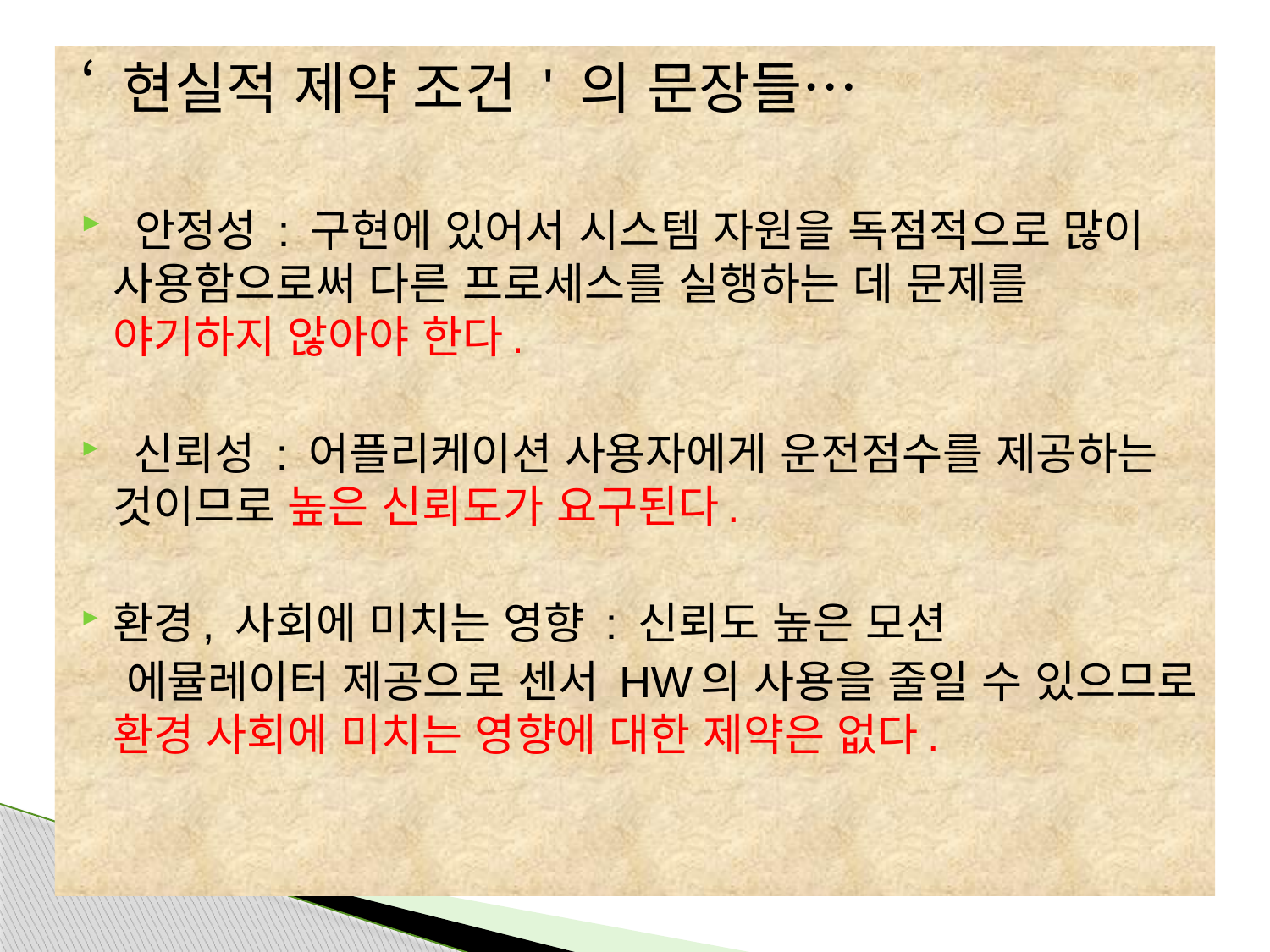

#
‘ 현실적 제약 조건 ' 의 문장들…

 안정성 : 구현에 있어서 시스템 자원을 독점적으로 많이 사용함으로써 다른 프로세스를 실행하는 데 문제를 야기하지 않아야 한다.

 신뢰성 : 어플리케이션 사용자에게 운전점수를 제공하는 것이므로 높은 신뢰도가 요구된다.

환경, 사회에 미치는 영향 : 신뢰도 높은 모션
   에뮬레이터 제공으로 센서 HW의 사용을 줄일 수 있으므로 환경 사회에 미치는 영향에 대한 제약은 없다.